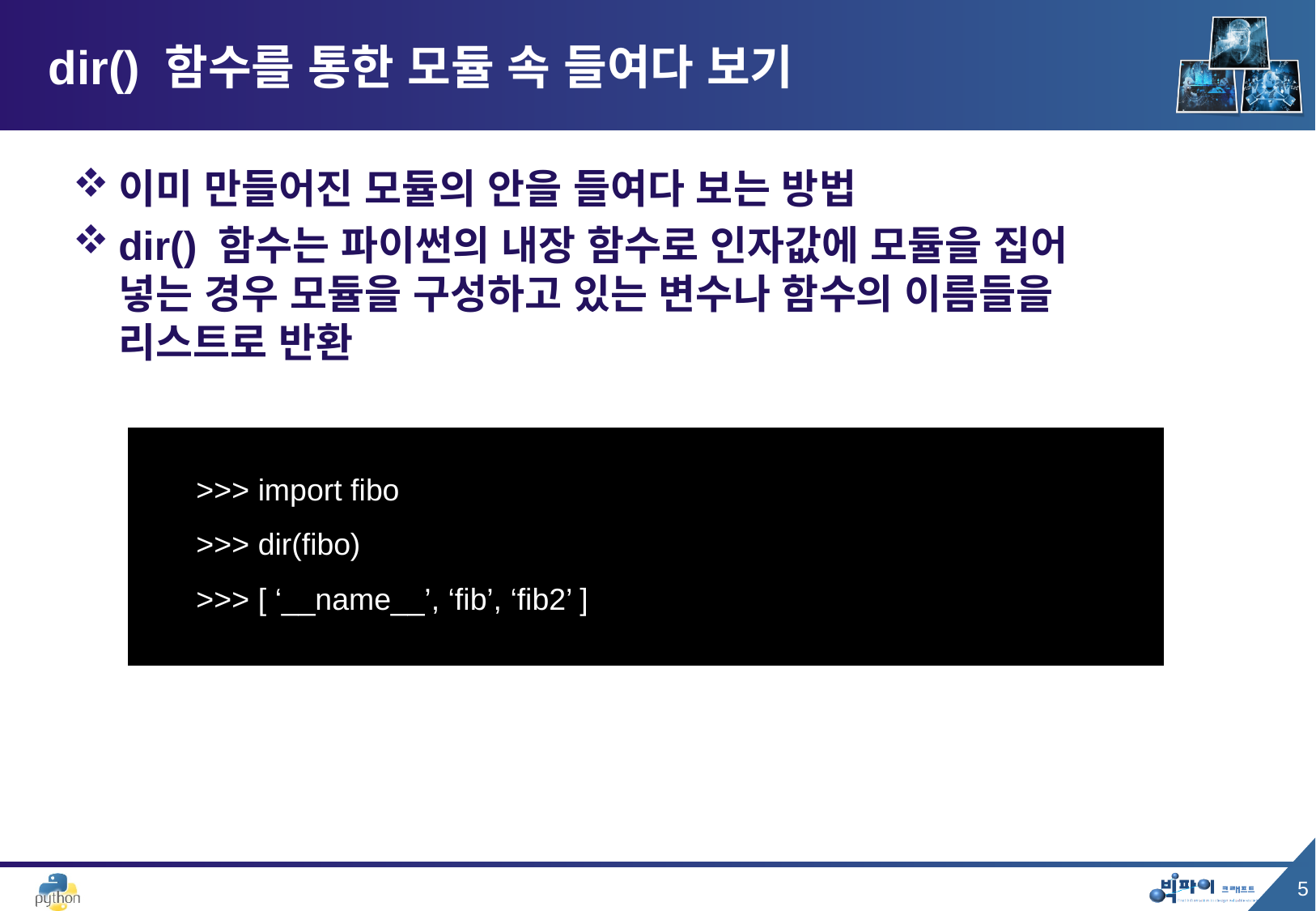

# dir() 함수를 통한 모듈 속 들여다 보기
이미 만들어진 모듈의 안을 들여다 보는 방법
dir() 함수는 파이썬의 내장 함수로 인자값에 모듈을 집어
넣는 경우 모듈을 구성하고 있는 변수나 함수의 이름들을
리스트로 반환

>>> import fibo
>>> dir(fibo)
>>> [ ‘__name__’, ‘fib’, ‘fib2’ ]